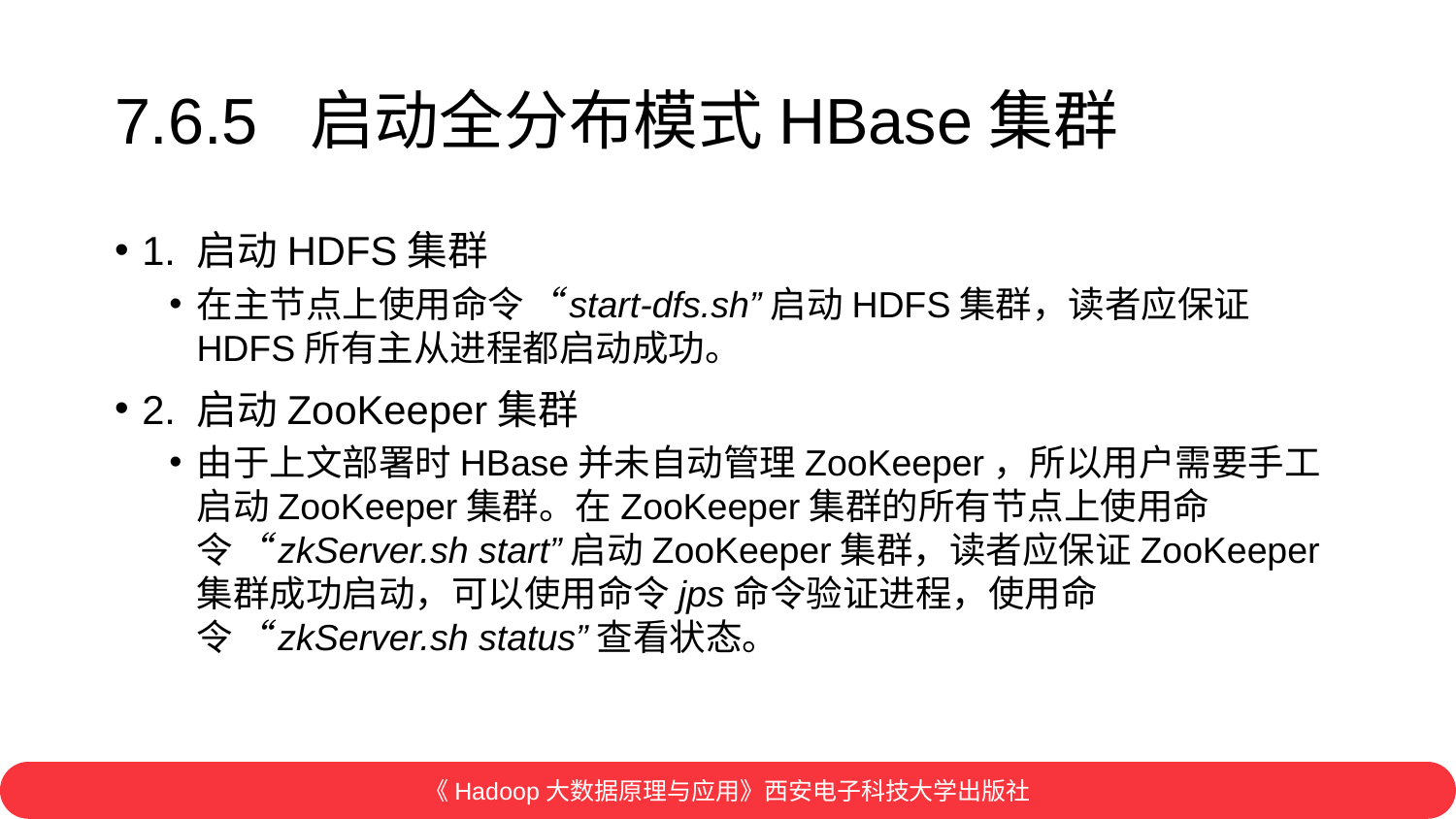

# 7.6.5  启动全分布模式HBase集群
1. 启动HDFS集群
在主节点上使用命令“start-dfs.sh”启动HDFS集群，读者应保证HDFS所有主从进程都启动成功。
2. 启动ZooKeeper集群
由于上文部署时HBase并未自动管理ZooKeeper，所以用户需要手工启动ZooKeeper集群。在ZooKeeper集群的所有节点上使用命令“zkServer.sh start”启动ZooKeeper集群，读者应保证ZooKeeper集群成功启动，可以使用命令jps命令验证进程，使用命令“zkServer.sh status”查看状态。